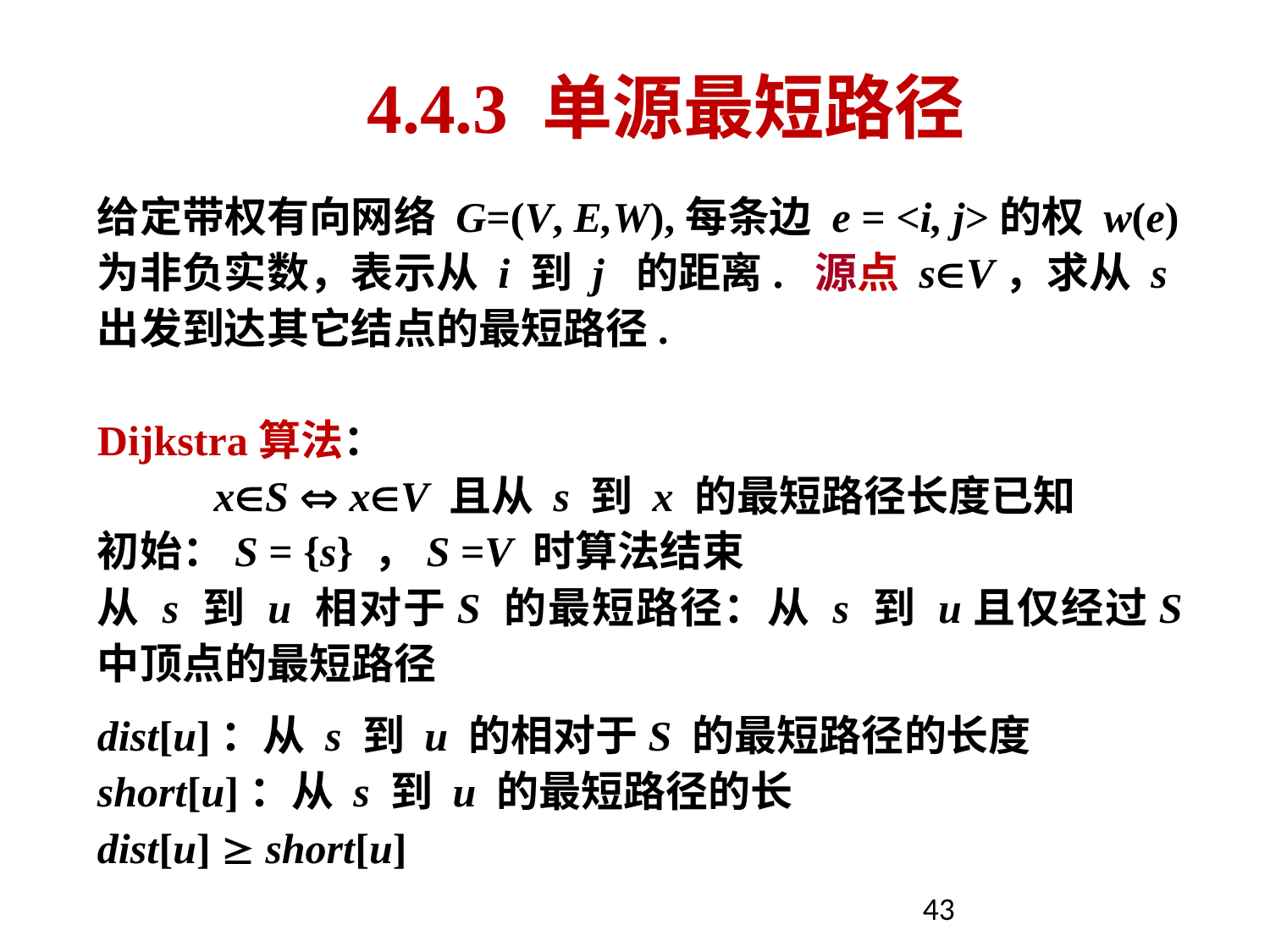

# 4.4.3 单源最短路径
给定带权有向网络 G=(V, E,W),每条边 e = <i, j>的权 w(e)为非负实数，表示从 i 到 j  的距离.  源点 s∈V，求从 s 出发到达其它结点的最短路径.

Dijkstra算法：
           x∈S ⇔ x∈V 且从 s 到 x 的最短路径长度已知
初始：S = {s} ，S =V 时算法结束
从 s 到 u 相对于S 的最短路径：从 s 到 u且仅经过S 中顶点的最短路径
dist[u]：从 s 到 u 的相对于S 的最短路径的长度
short[u]：从 s 到 u 的最短路径的长
dist[u] ≥ short[u]

43